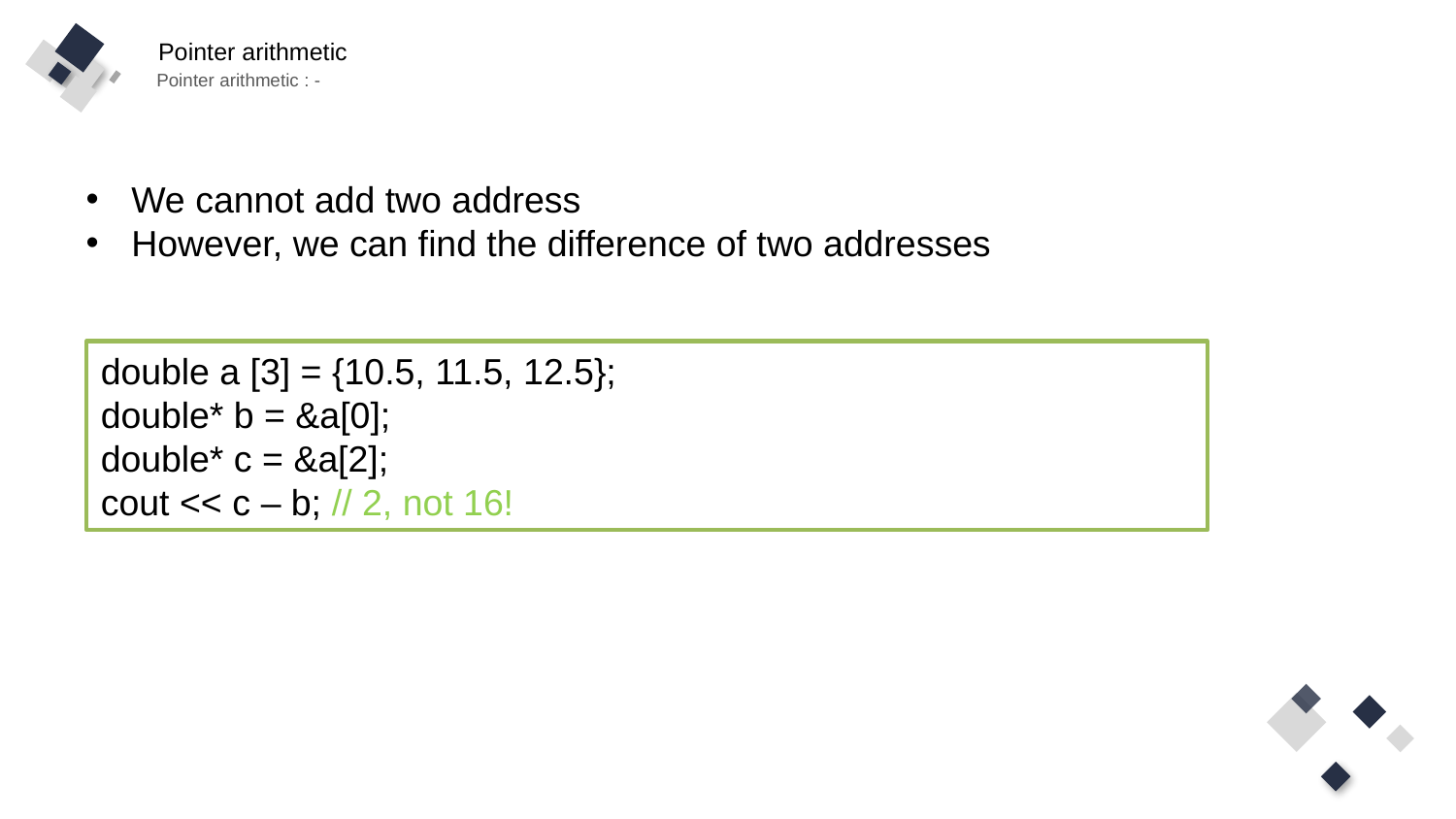

Pointer arithmetic

Pointer arithmetic : -

We cannot add two address
However, we can find the difference of two addresses
标题内	容
单击此处添加文字阐述，添加简短问题说明文字
double a [3] = {10.5, 11.5, 12.5};
double* b = &a[0];
double* c = &a[2];
cout << c – b; // 2, not 16!

标题内	容
单击此处添加文字阐述，添加简短问题说明文字